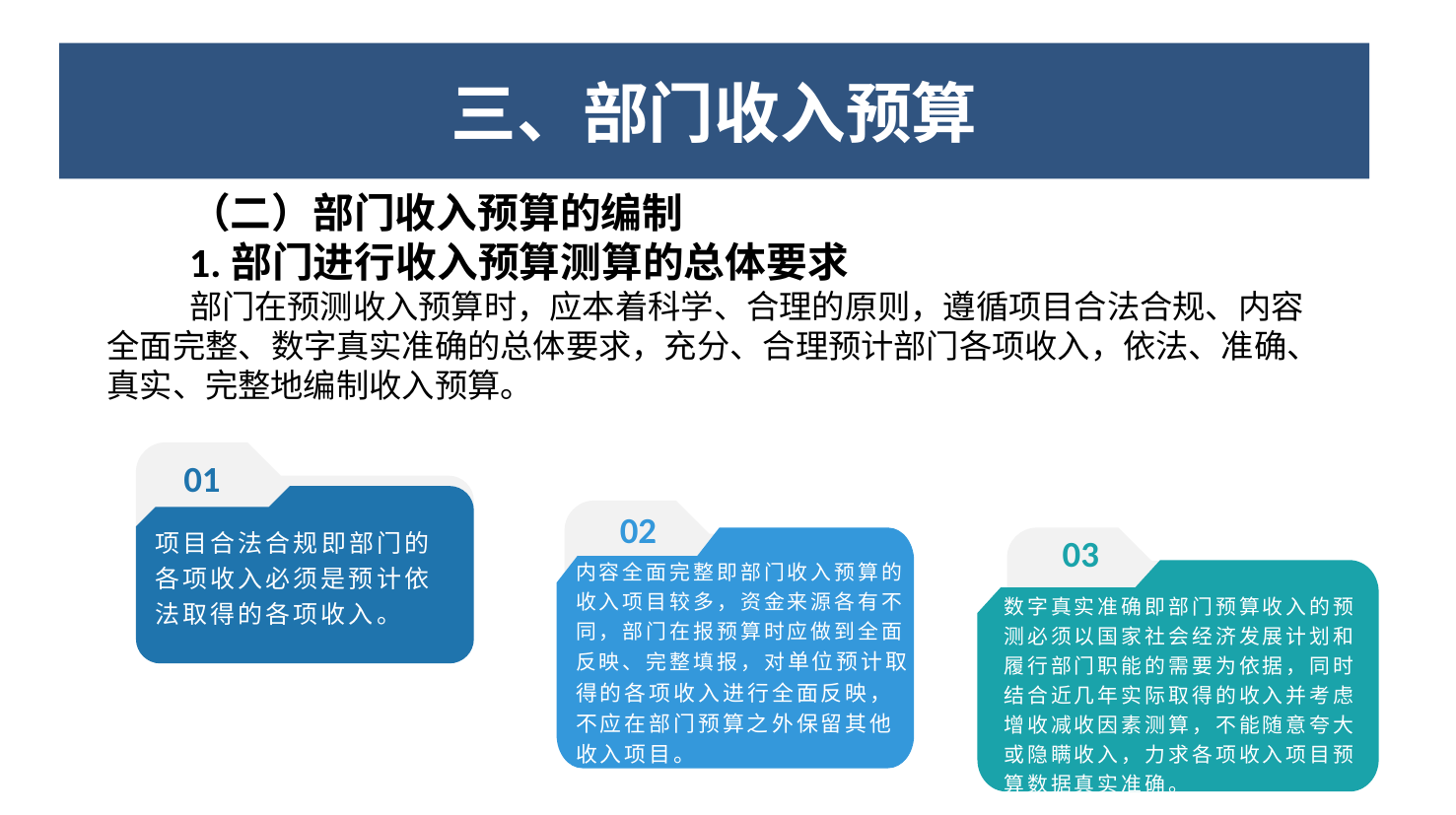

三、部门收入预算
（二）部门收入预算的编制
1.部门进行收入预算测算的总体要求
部门在预测收入预算时，应本着科学、合理的原则，遵循项目合法合规、内容全面完整、数字真实准确的总体要求，充分、合理预计部门各项收入，依法、准确、真实、完整地编制收入预算。

01

02

项目合法合规即部门的各项收入必须是预计依法取得的各项收入。
03

内容全面完整即部门收入预算的收入项目较多，资金来源各有不同，部门在报预算时应做到全面反映、完整填报，对单位预计取得的各项收入进行全面反映，不应在部门预算之外保留其他收入项目。
数字真实准确即部门预算收入的预测必须以国家社会经济发展计划和履行部门职能的需要为依据，同时结合近几年实际取得的收入并考虑增收减收因素测算，不能随意夸大或隐瞒收入，力求各项收入项目预算数据真实准确。